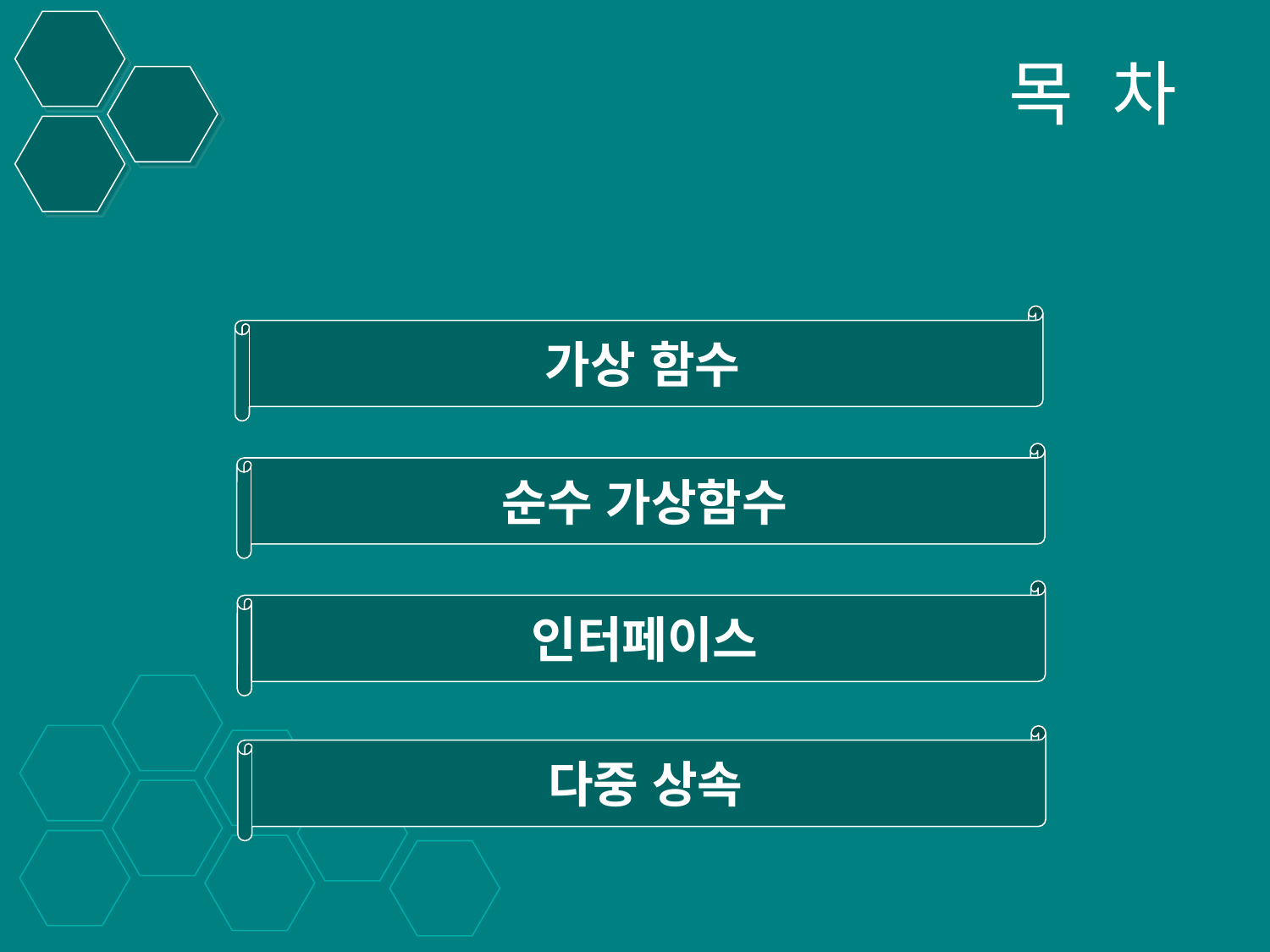

# 목  차
가상 함수
순수 가상함수
인터페이스
다중 상속